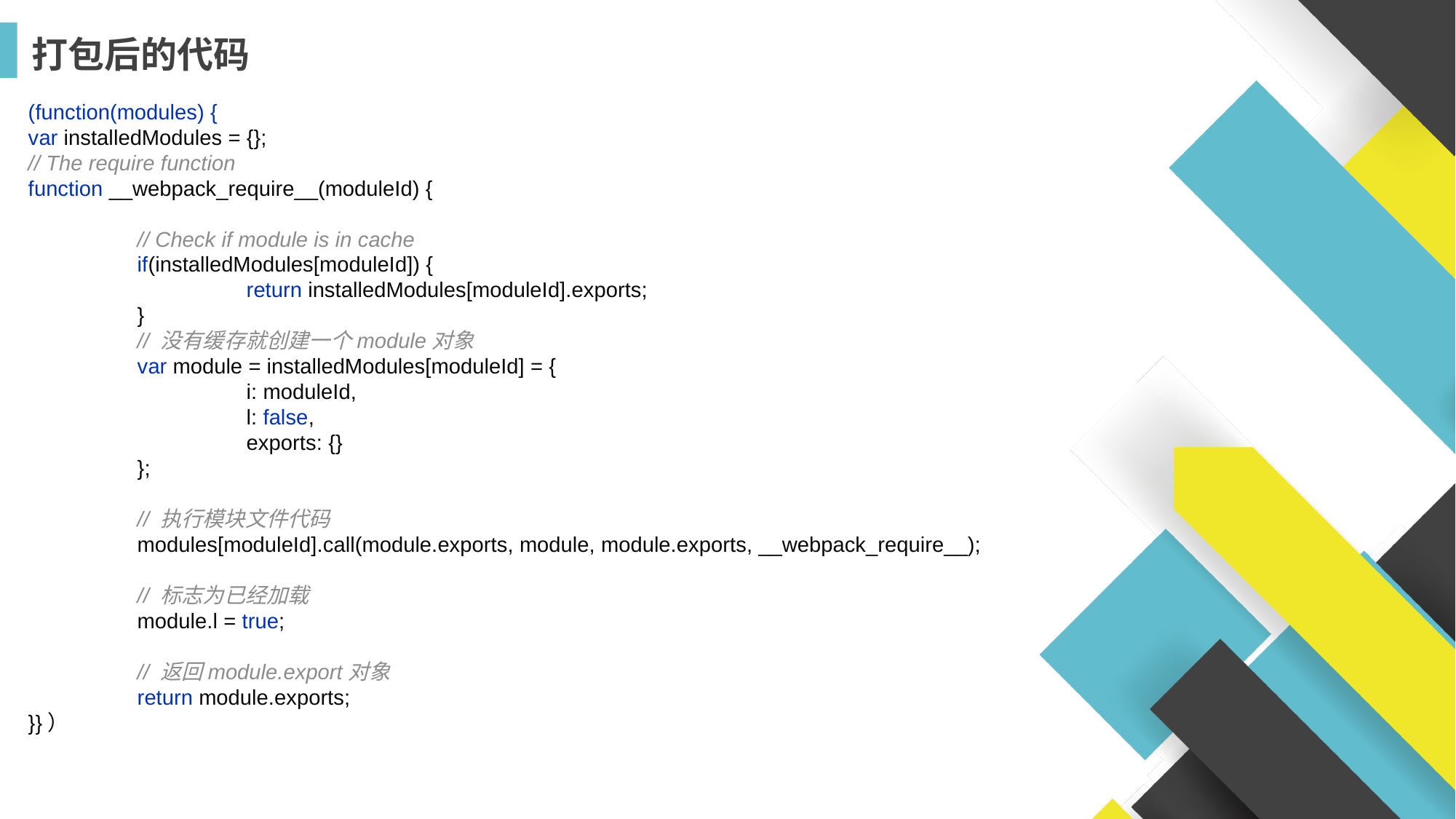

打包后的代码
(function(modules) {
var installedModules = {};
// The require function
function __webpack_require__(moduleId) {
	// Check if module is in cache
	if(installedModules[moduleId]) {
		return installedModules[moduleId].exports;
	}
	// 没有缓存就创建一个module对象
	var module = installedModules[moduleId] = {
		i: moduleId,
		l: false,
		exports: {}
	};
	// 执行模块文件代码
	modules[moduleId].call(module.exports, module, module.exports, __webpack_require__);
	// 标志为已经加载
	module.l = true;
	// 返回module.export对象
	return module.exports;
}}）